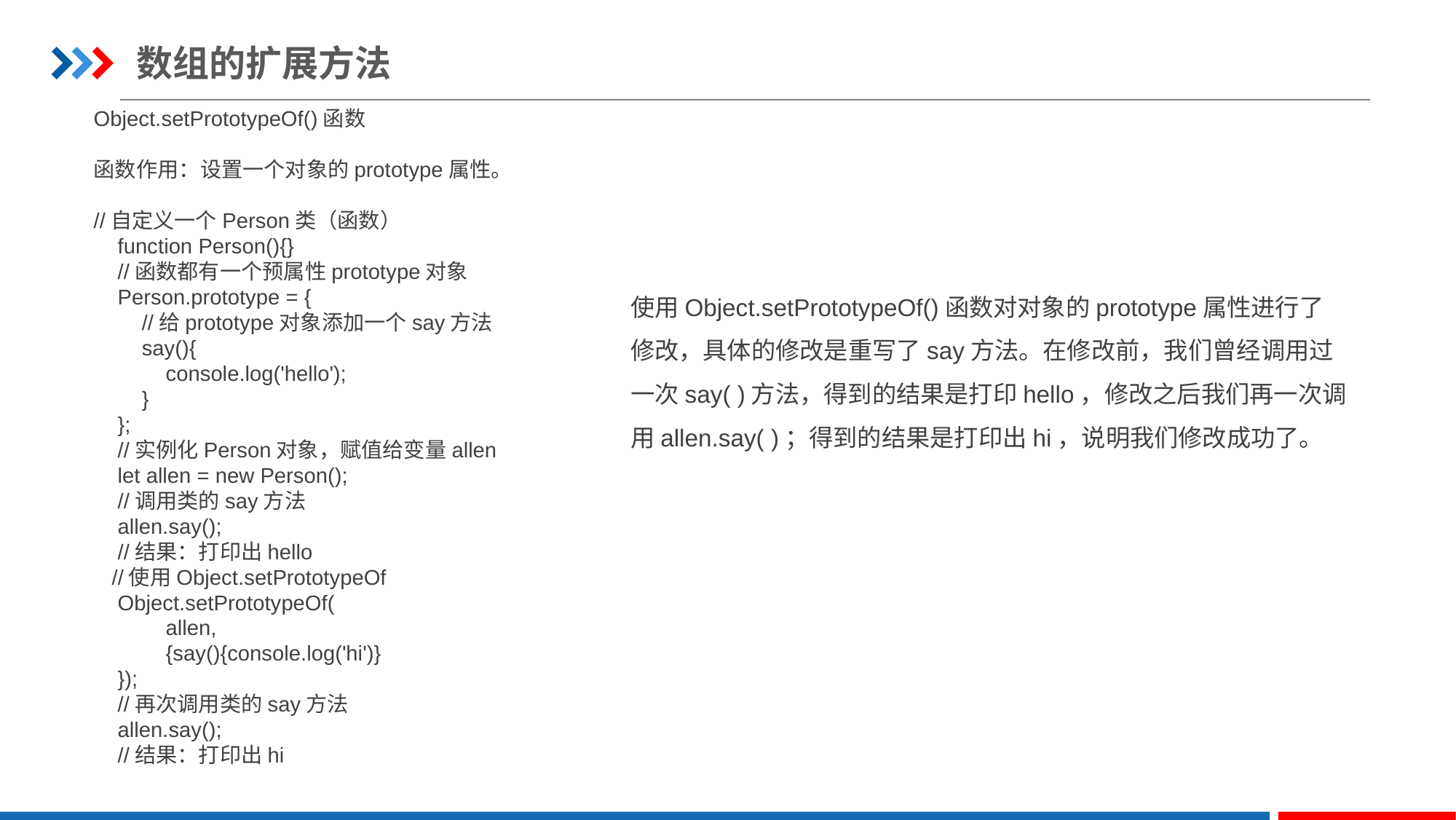

数组的扩展方法
Object.setPrototypeOf()函数

函数作用：设置一个对象的prototype属性。

//自定义一个Person类（函数）
    function Person(){}
    //函数都有一个预属性prototype对象
    Person.prototype = {
        //给prototype对象添加一个say方法
        say(){
            console.log('hello');
        }
    };
    //实例化Person对象，赋值给变量allen
    let allen = new Person();
    //调用类的say方法
    allen.say();
    //结果：打印出hello
   //使用Object.setPrototypeOf
    Object.setPrototypeOf(
            allen,
            {say(){console.log('hi')}
    });
    //再次调用类的say方法
    allen.say();
    //结果：打印出hi
使用Object.setPrototypeOf()函数对对象的prototype属性进行了
修改，具体的修改是重写了say方法。在修改前，我们曾经调用过
一次say( )方法，得到的结果是打印hello，修改之后我们再一次调
用allen.say( )；得到的结果是打印出hi，说明我们修改成功了。